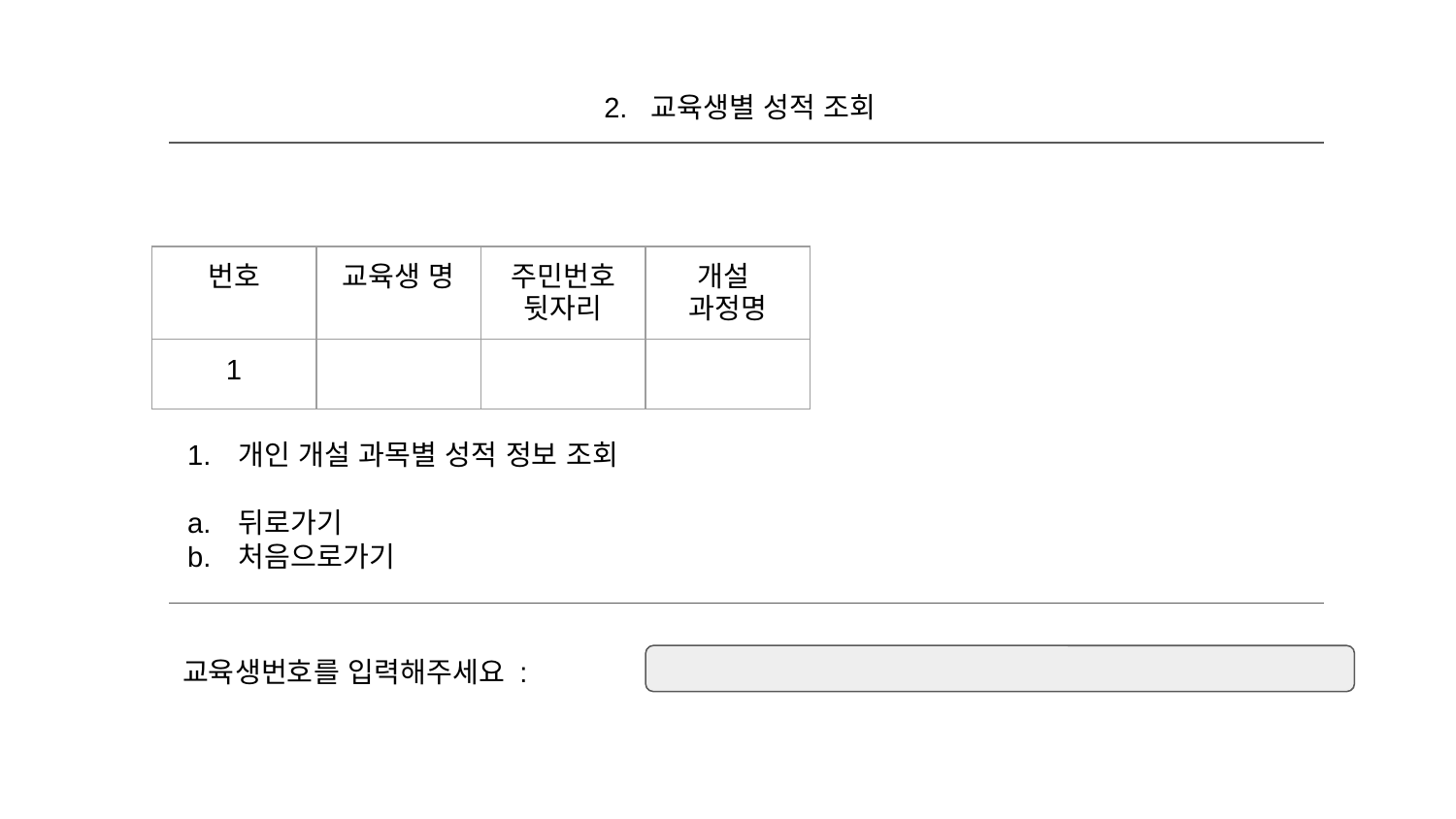

2.  교육생별 성적 조회

| 번호 | 교육생 명 | 주민번호 뒷자리 | 개설 과정명 |
| --- | --- | --- | --- |
| 1 |  |  |  |
개인 개설 과목별 성적 정보 조회

뒤로가기
처음으로가기
교육생번호를 입력해주세요 :